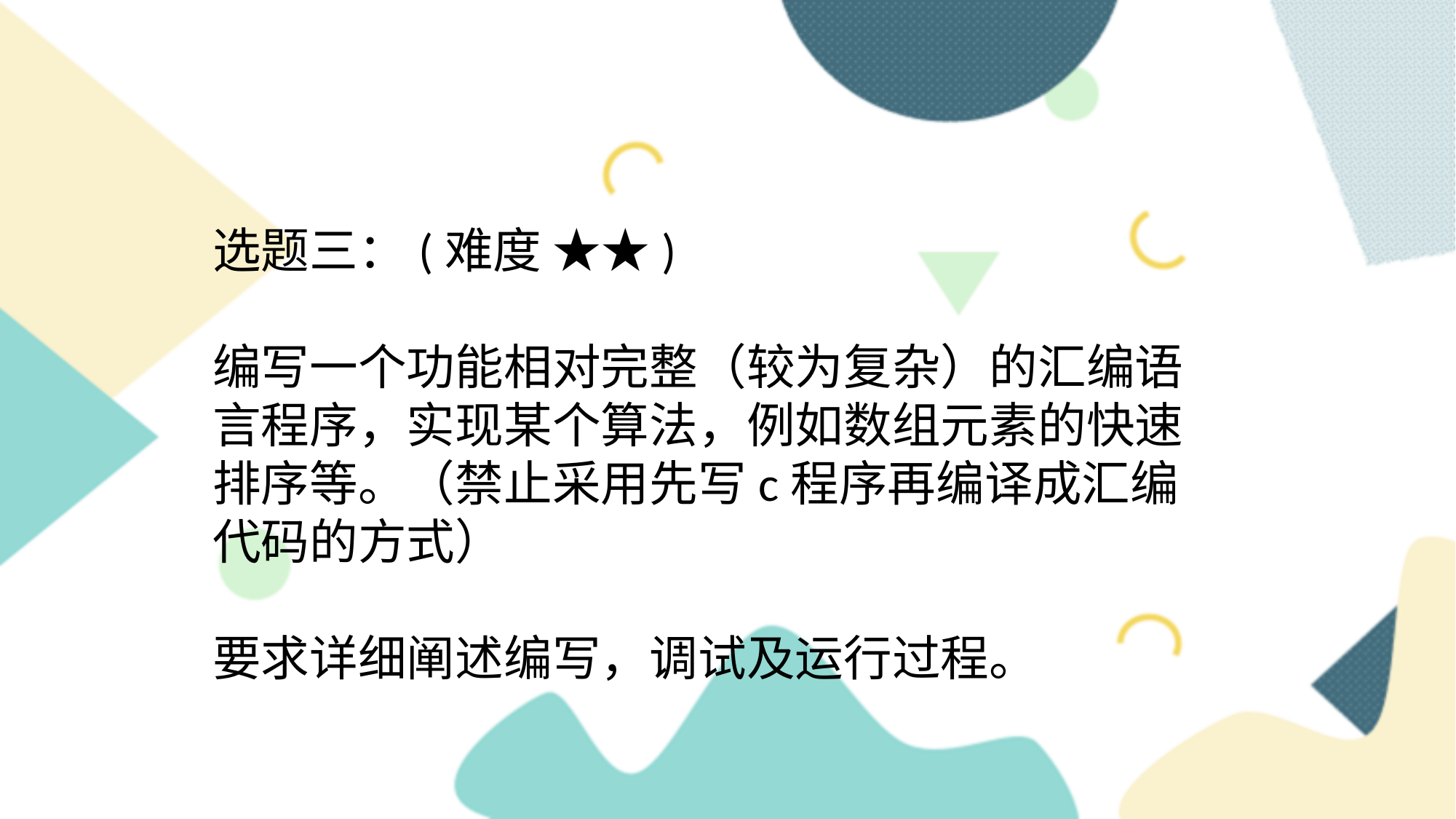

选题三：(难度 ★★)

编写一个功能相对完整（较为复杂）的汇编语言程序，实现某个算法，例如数组元素的快速排序等。（禁止采用先写c程序再编译成汇编代码的方式）

要求详细阐述编写，调试及运行过程。